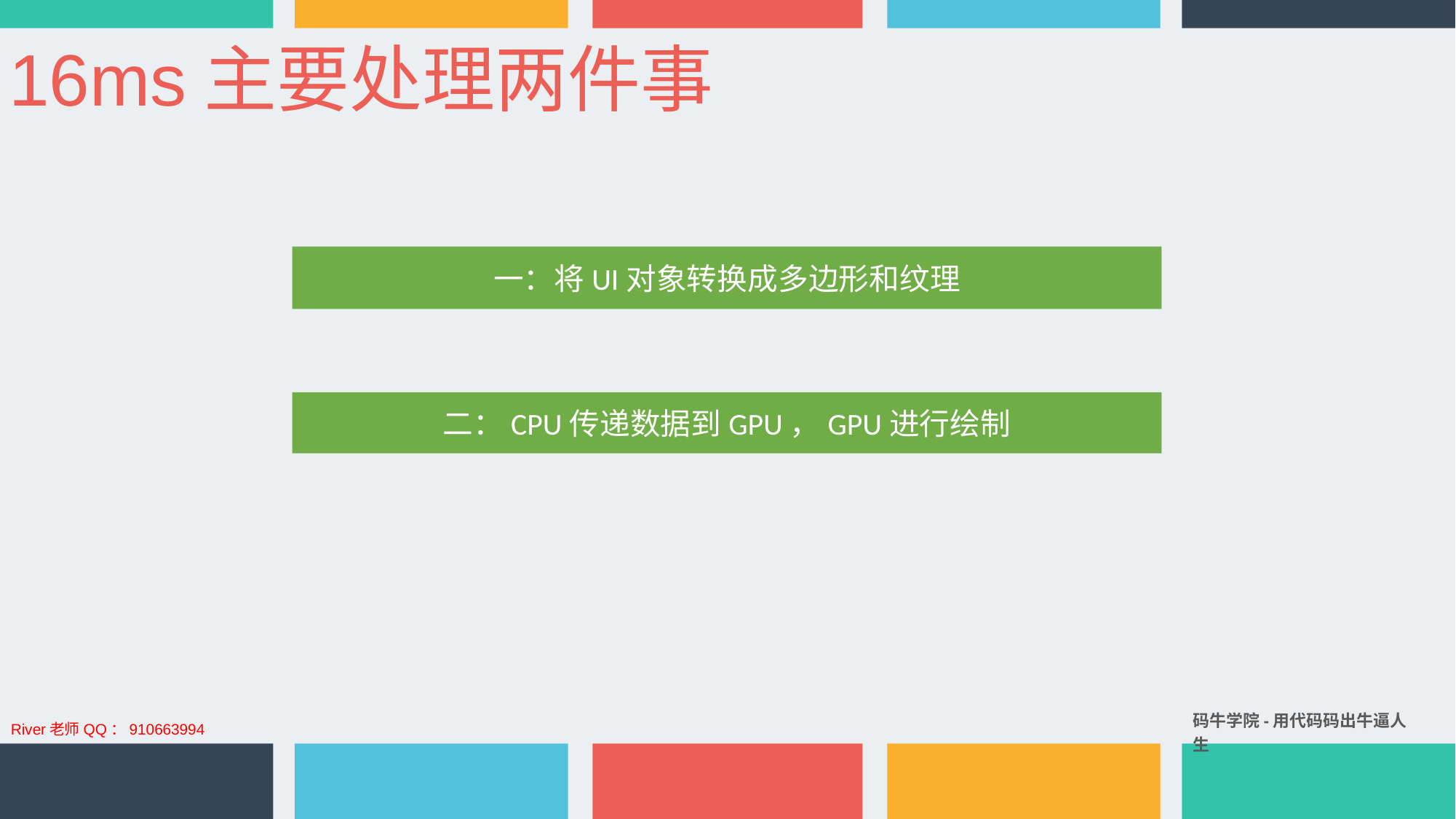

16ms主要处理两件事
一：将UI对象转换成多边形和纹理
二：CPU传递数据到GPU，GPU进行绘制
码牛学院-用代码码出牛逼人生
River老师QQ：910663994